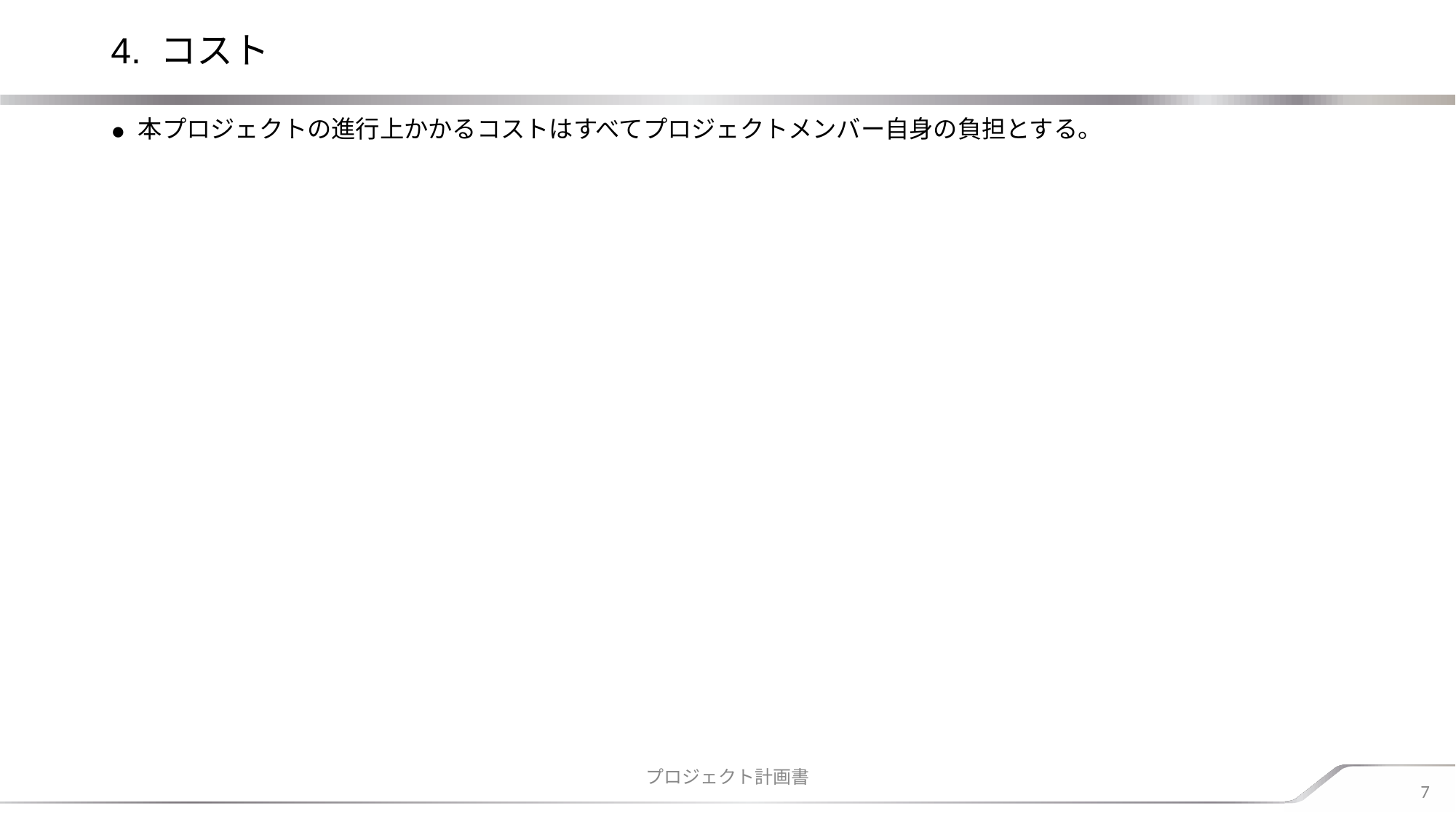

# 4. コスト
本プロジェクトの進行上かかるコストはすべてプロジェクトメンバー自身の負担とする。
プロジェクト計画書
7